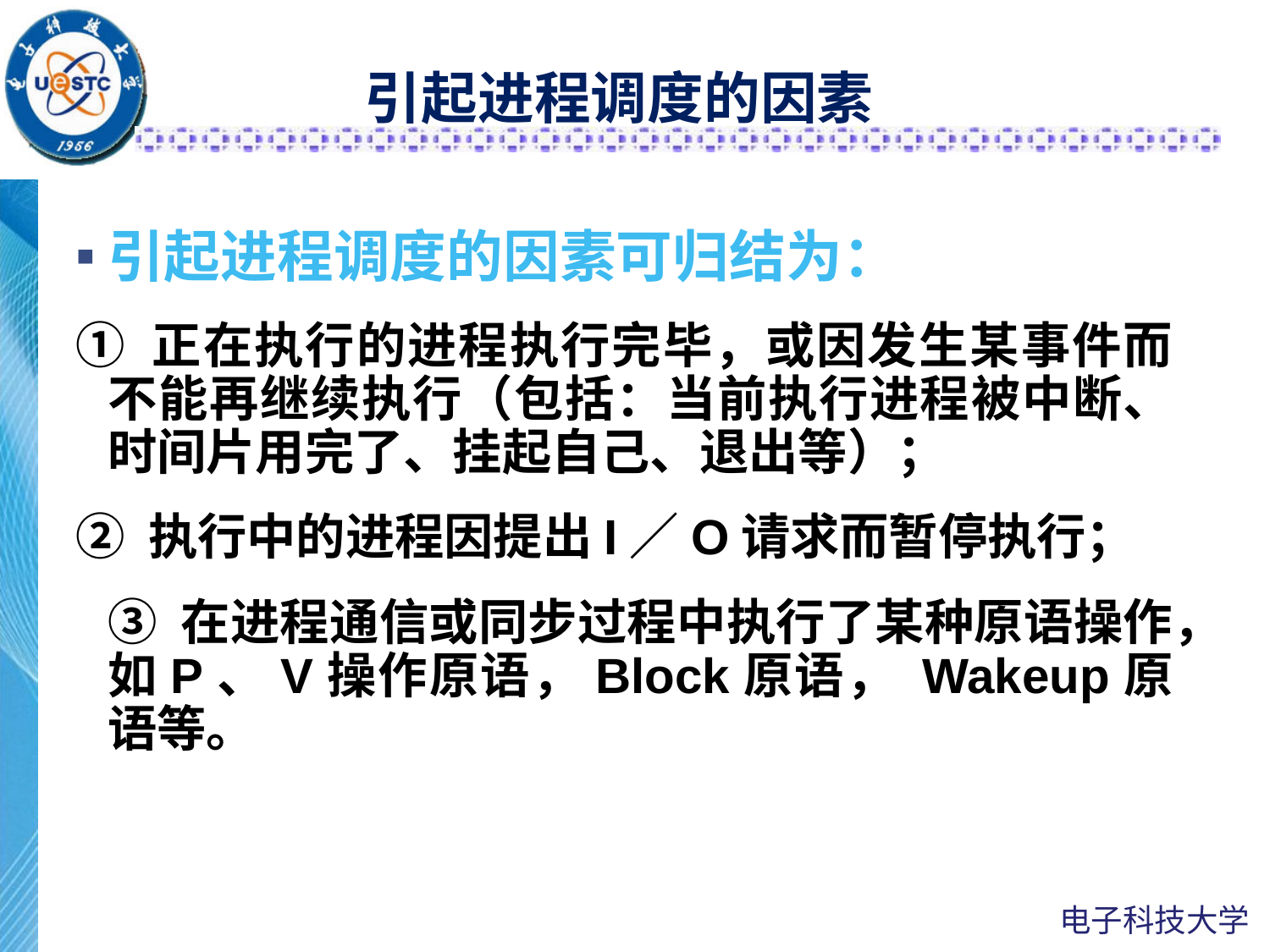

引起进程调度的因素
引起进程调度的因素可归结为：
① 正在执行的进程执行完毕，或因发生某事件而不能再继续执行（包括：当前执行进程被中断、时间片用完了、挂起自己、退出等）；
② 执行中的进程因提出I／O请求而暂停执行；
	③ 在进程通信或同步过程中执行了某种原语操作，如P、V操作原语，Block原语， Wakeup原语等。